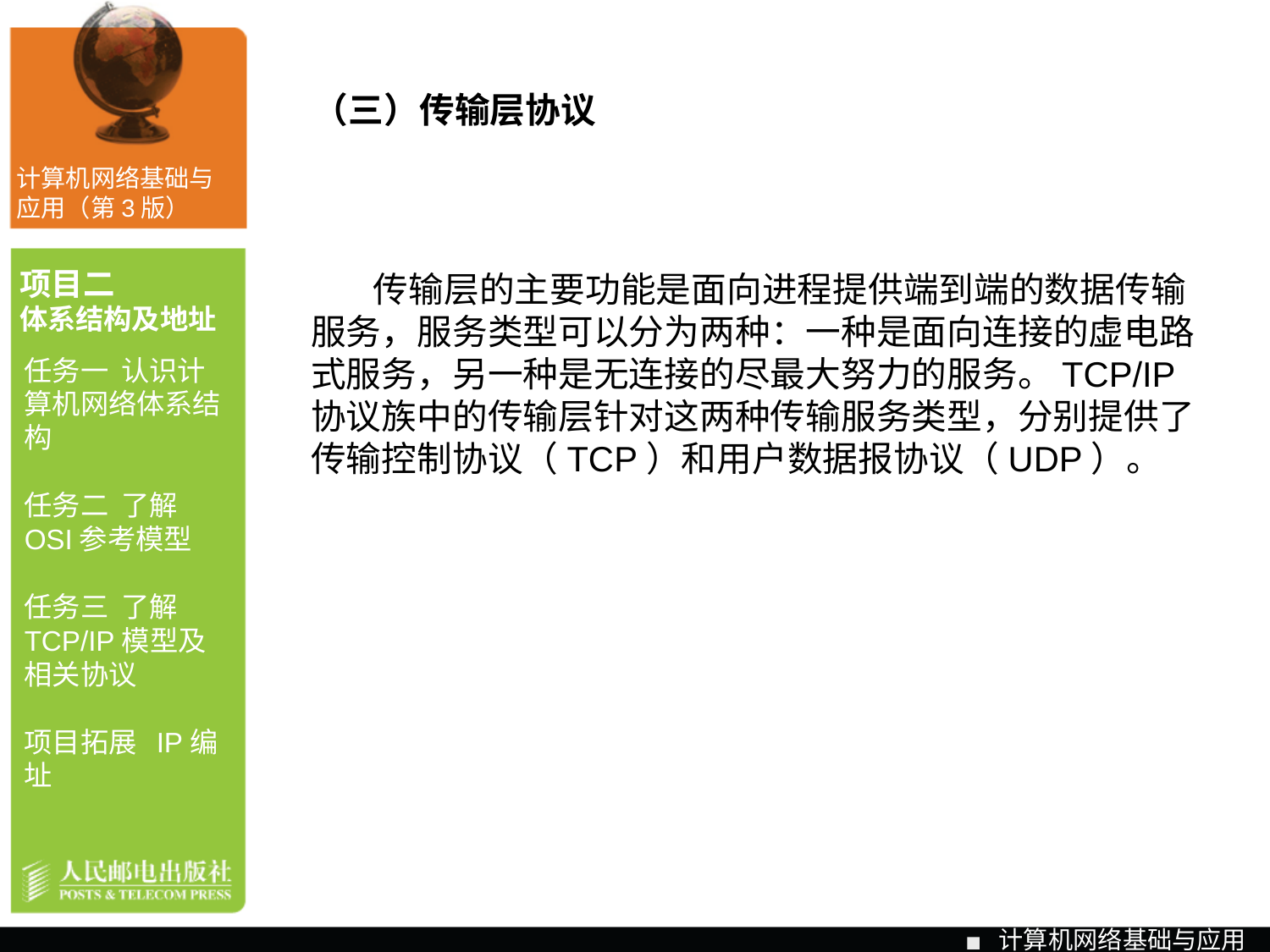

（三）传输层协议
计算机网络基础与应用（第3版）

传输层的主要功能是面向进程提供端到端的数据传输服务，服务类型可以分为两种：一种是面向连接的虚电路式服务，另一种是无连接的尽最大努力的服务。TCP/IP协议族中的传输层针对这两种传输服务类型，分别提供了传输控制协议（TCP）和用户数据报协议（UDP）。
项目二
体系结构及地址
任务一  认识计算机网络体系结构

任务二  了解OSI参考模型

任务三  了解TCP/IP模型及相关协议

项目拓展  IP编址

计算机网络基础与应用